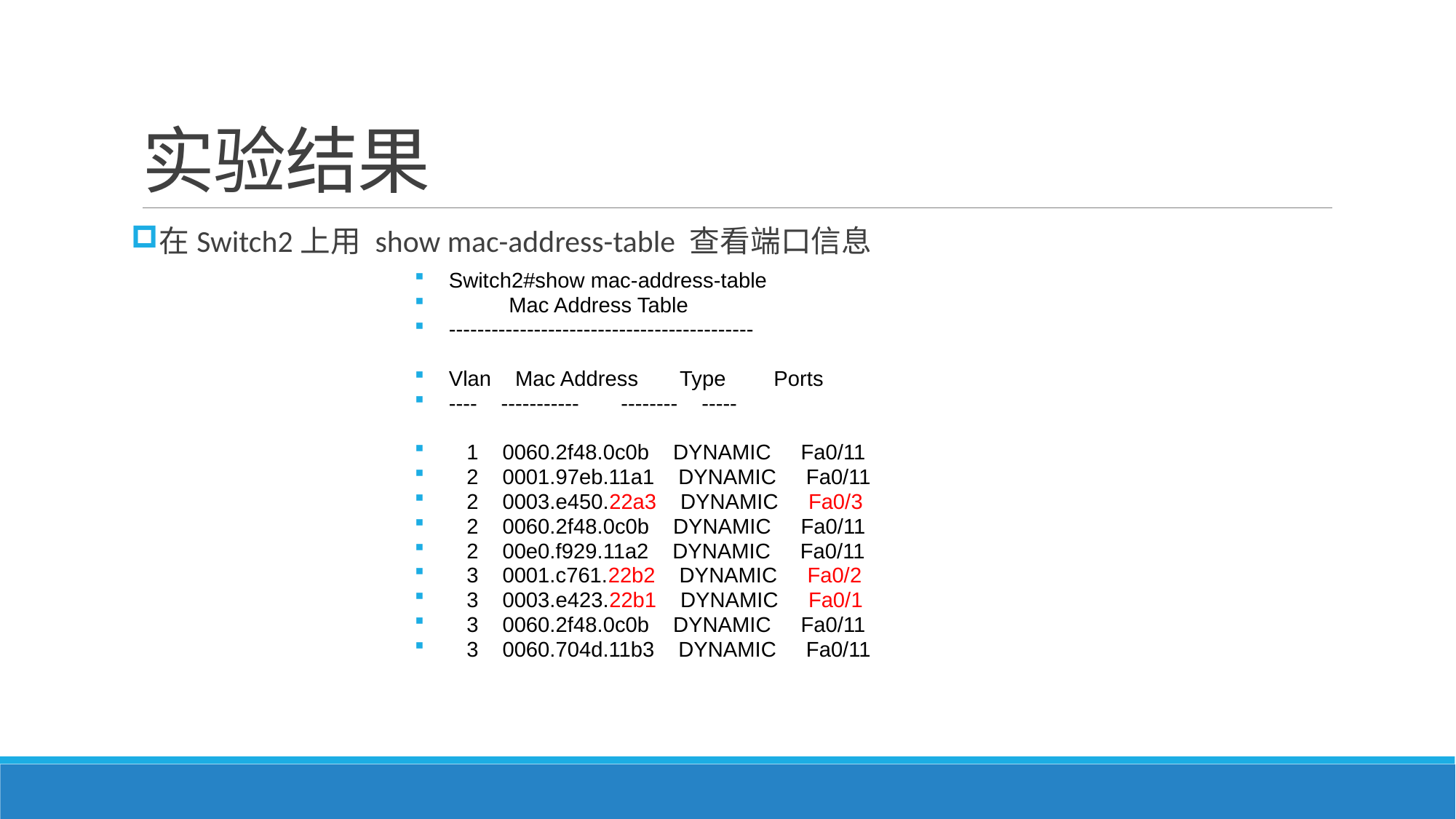

# 实验结果
在Switch2上用 show mac-address-table 查看端口信息

Switch2#show mac-address-table
          Mac Address Table
-------------------------------------------

Vlan    Mac Address       Type        Ports
----    -----------       --------    -----

   1    0060.2f48.0c0b    DYNAMIC     Fa0/11
   2    0001.97eb.11a1    DYNAMIC     Fa0/11
   2    0003.e450.22a3    DYNAMIC     Fa0/3
   2    0060.2f48.0c0b    DYNAMIC     Fa0/11
   2    00e0.f929.11a2    DYNAMIC     Fa0/11
   3    0001.c761.22b2    DYNAMIC     Fa0/2
   3    0003.e423.22b1    DYNAMIC     Fa0/1
   3    0060.2f48.0c0b    DYNAMIC     Fa0/11
   3    0060.704d.11b3    DYNAMIC     Fa0/11